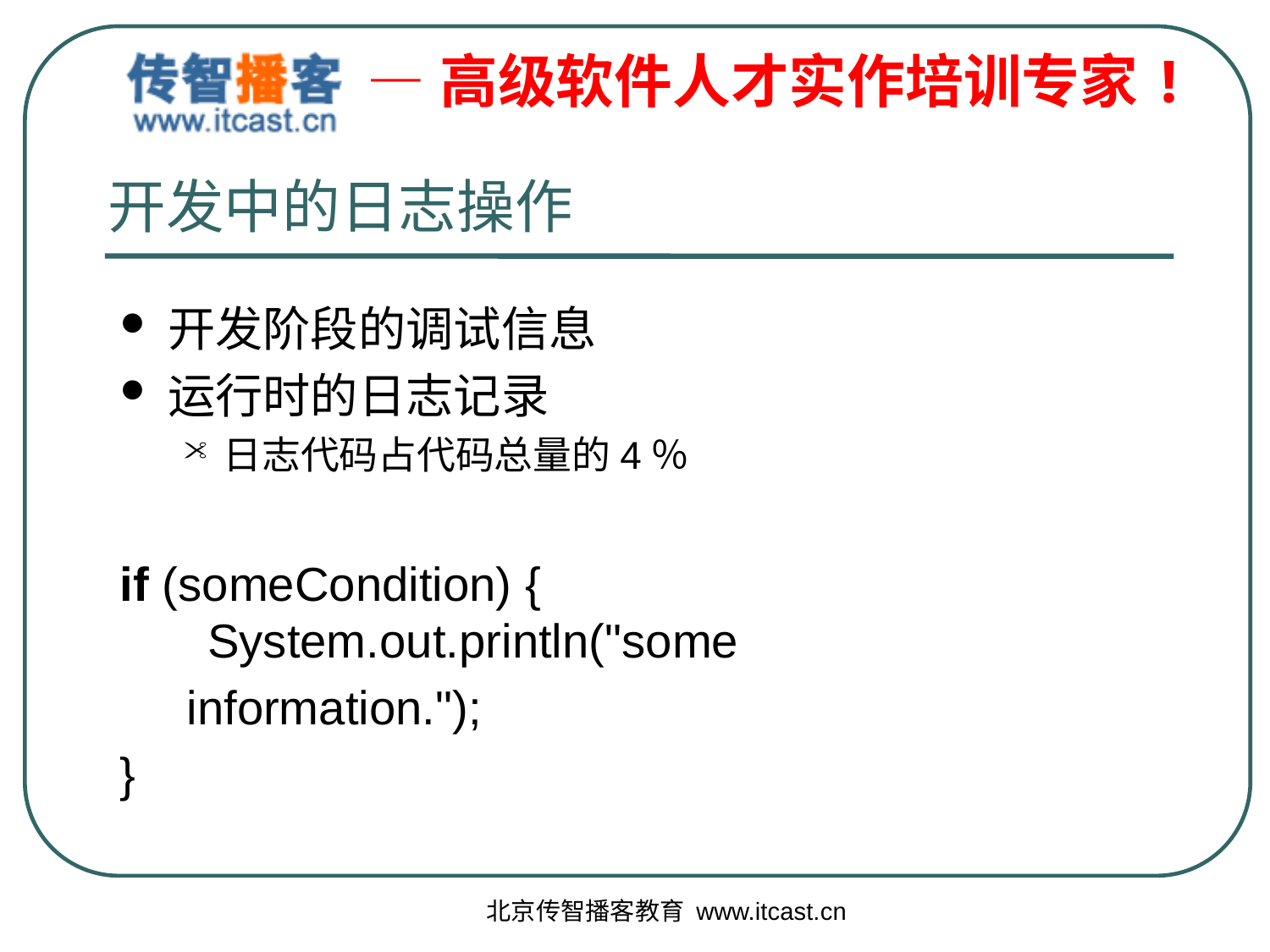

# 开发中的日志操作

开发阶段的调试信息
运行时的日志记录
日志代码占代码总量的4％

if (someCondition) {
   System.out.println("some
     information.");
}
北京传智播客教育 www.itcast.cn